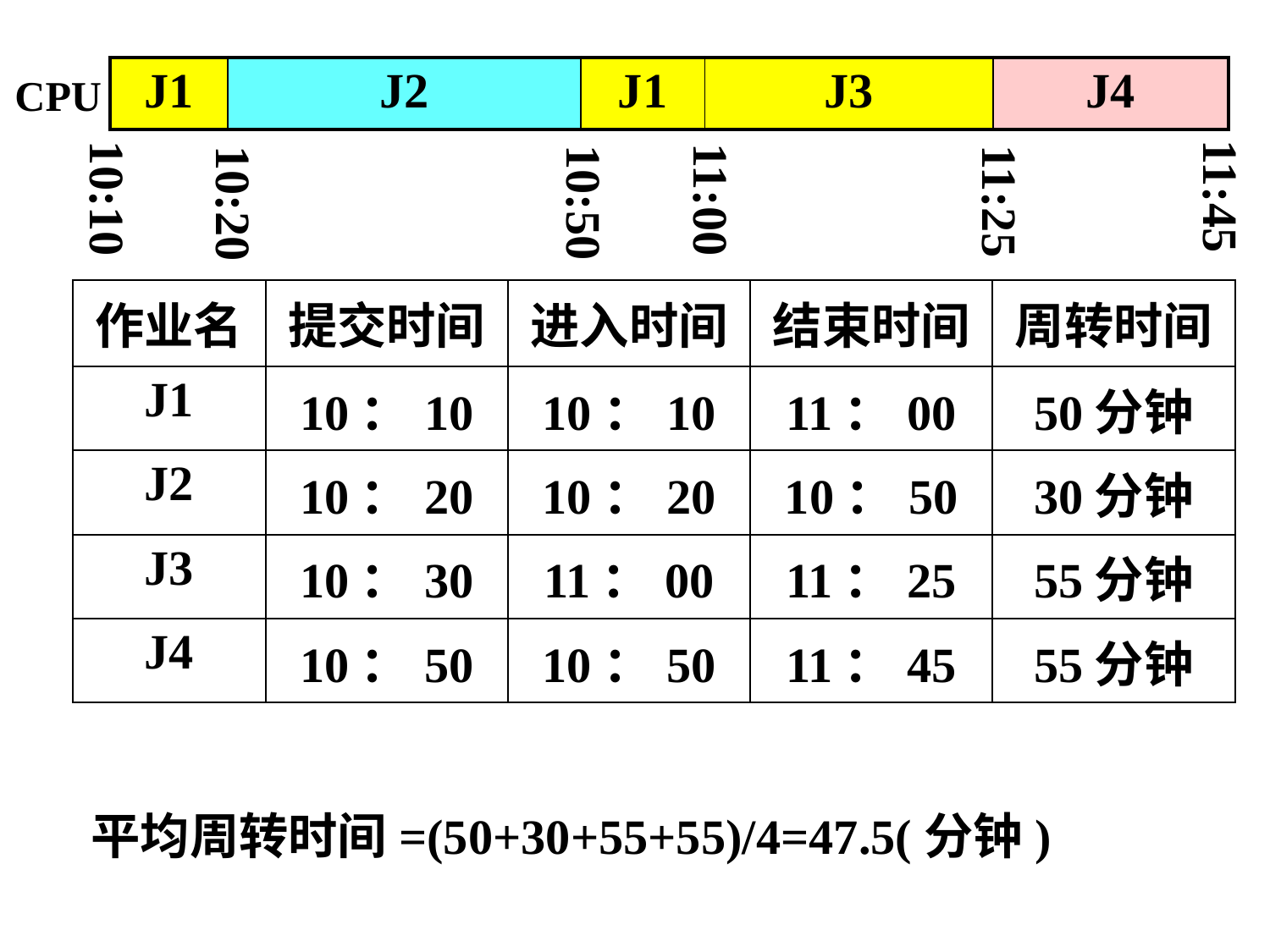

| J1 | J2 | J1 | J3 | J4 |
| --- | --- | --- | --- | --- |
CPU
11:00
10:50
11:25
10:20
11:45
10:10
| 作业名 | 提交时间 | 进入时间 | 结束时间 | 周转时间 |
| --- | --- | --- | --- | --- |
| J1 | 10：10 | 10：10 | 11：00 | 50分钟 |
| J2 | 10：20 | 10：20 | 10：50 | 30分钟 |
| J3 | 10：30 | 11：00 | 11：25 | 55分钟 |
| J4 | 10：50 | 10：50 | 11：45 | 55分钟 |
平均周转时间=(50+30+55+55)/4=47.5(分钟)
31